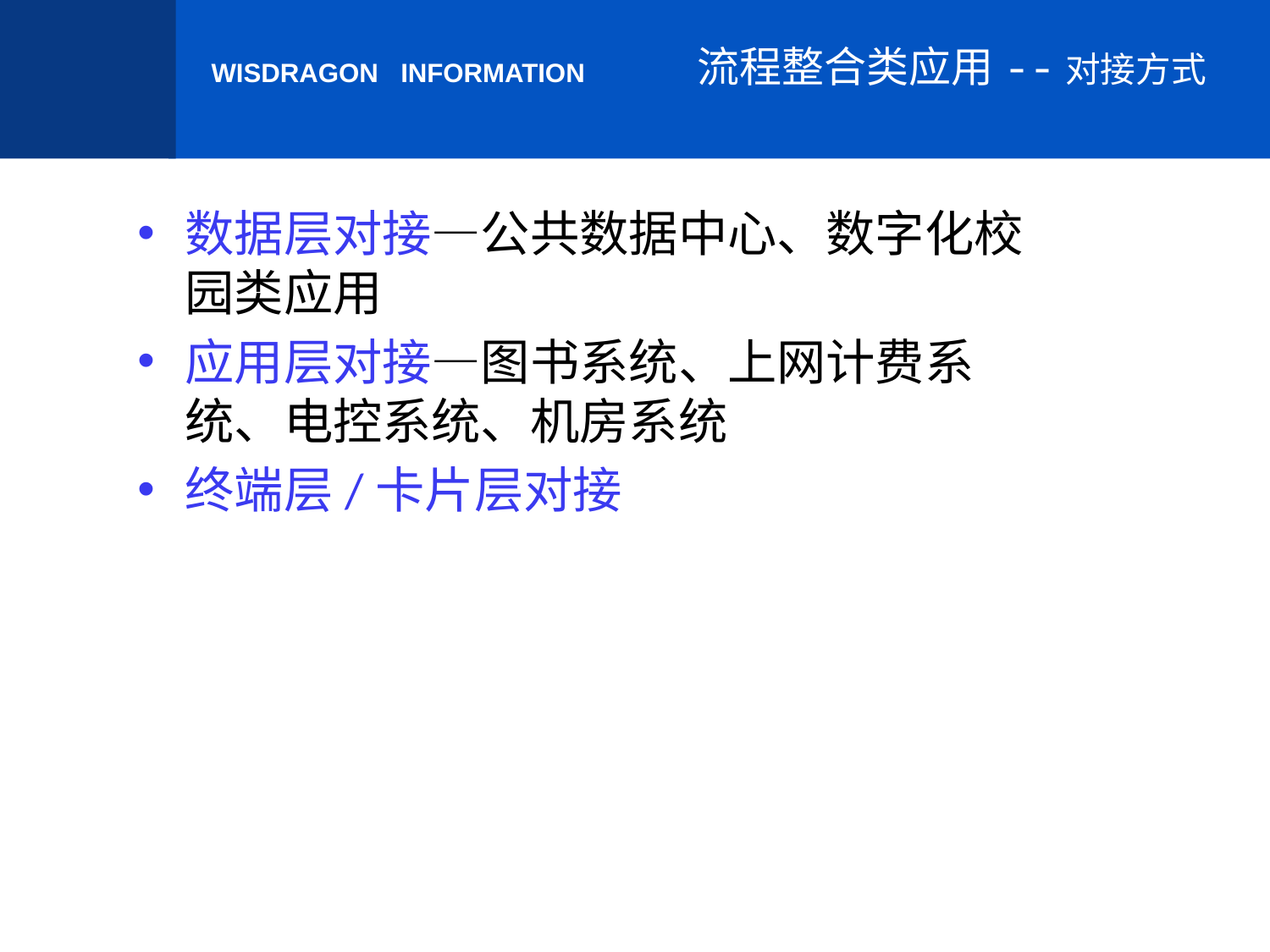

# 流程整合类应用--对接方式
数据层对接—公共数据中心、数字化校园类应用
应用层对接—图书系统、上网计费系统、电控系统、机房系统
终端层/卡片层对接